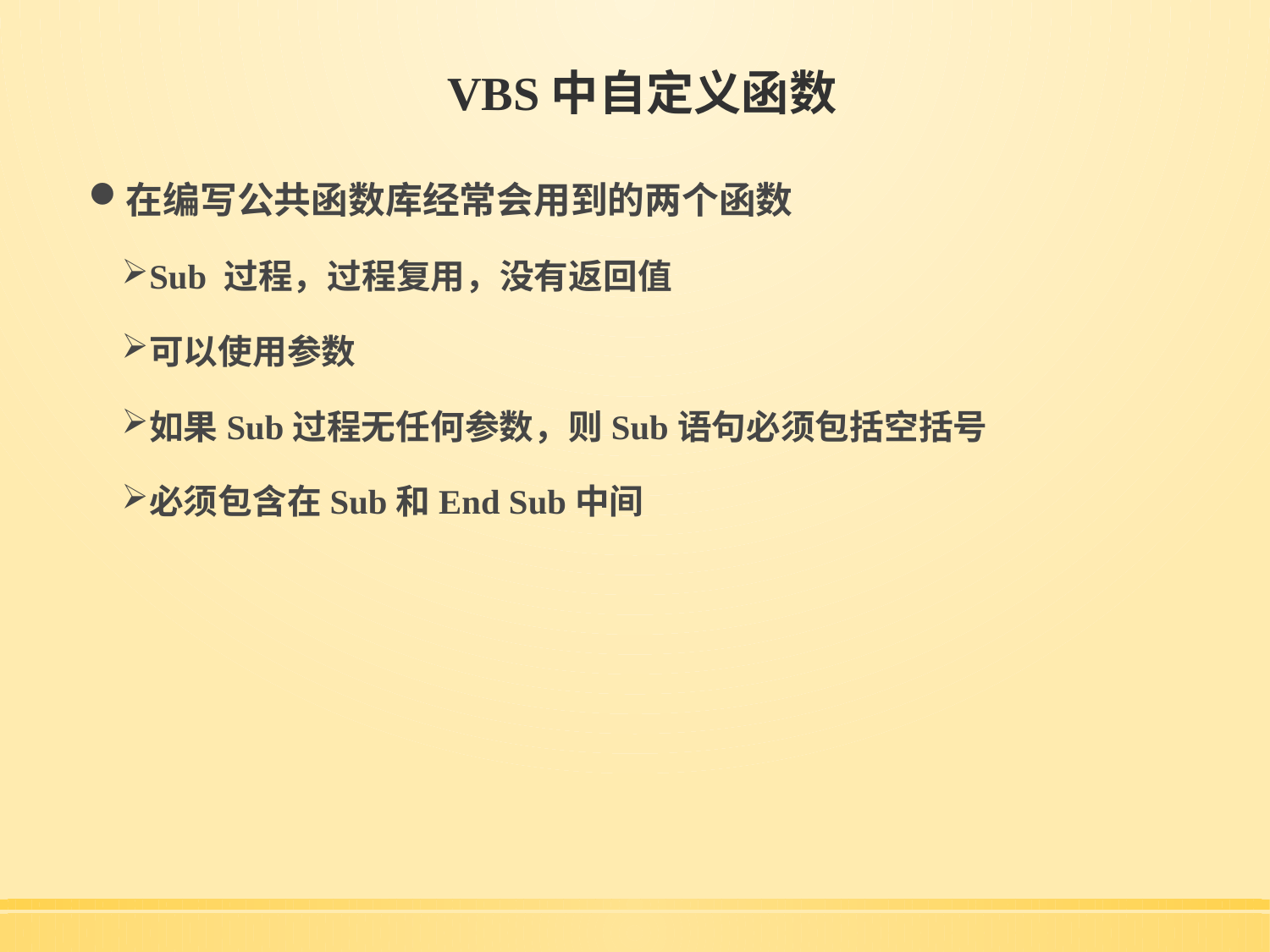

# VBS中自定义函数
在编写公共函数库经常会用到的两个函数
Sub 过程，过程复用，没有返回值
可以使用参数
如果Sub过程无任何参数，则Sub语句必须包括空括号
必须包含在Sub和End Sub中间